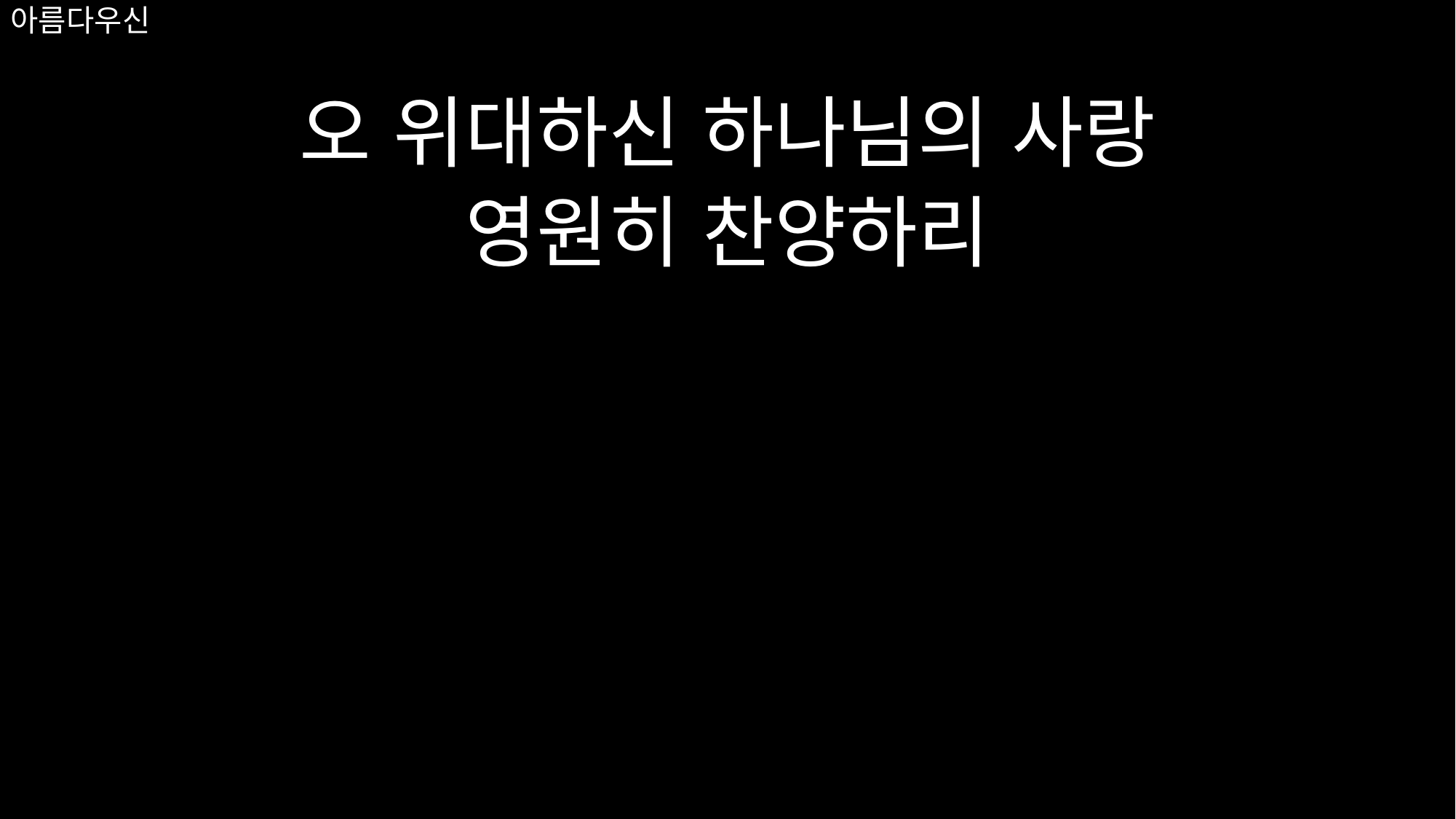

# 아름다우신
오 위대하신 하나님의 사랑
영원히 찬양하리